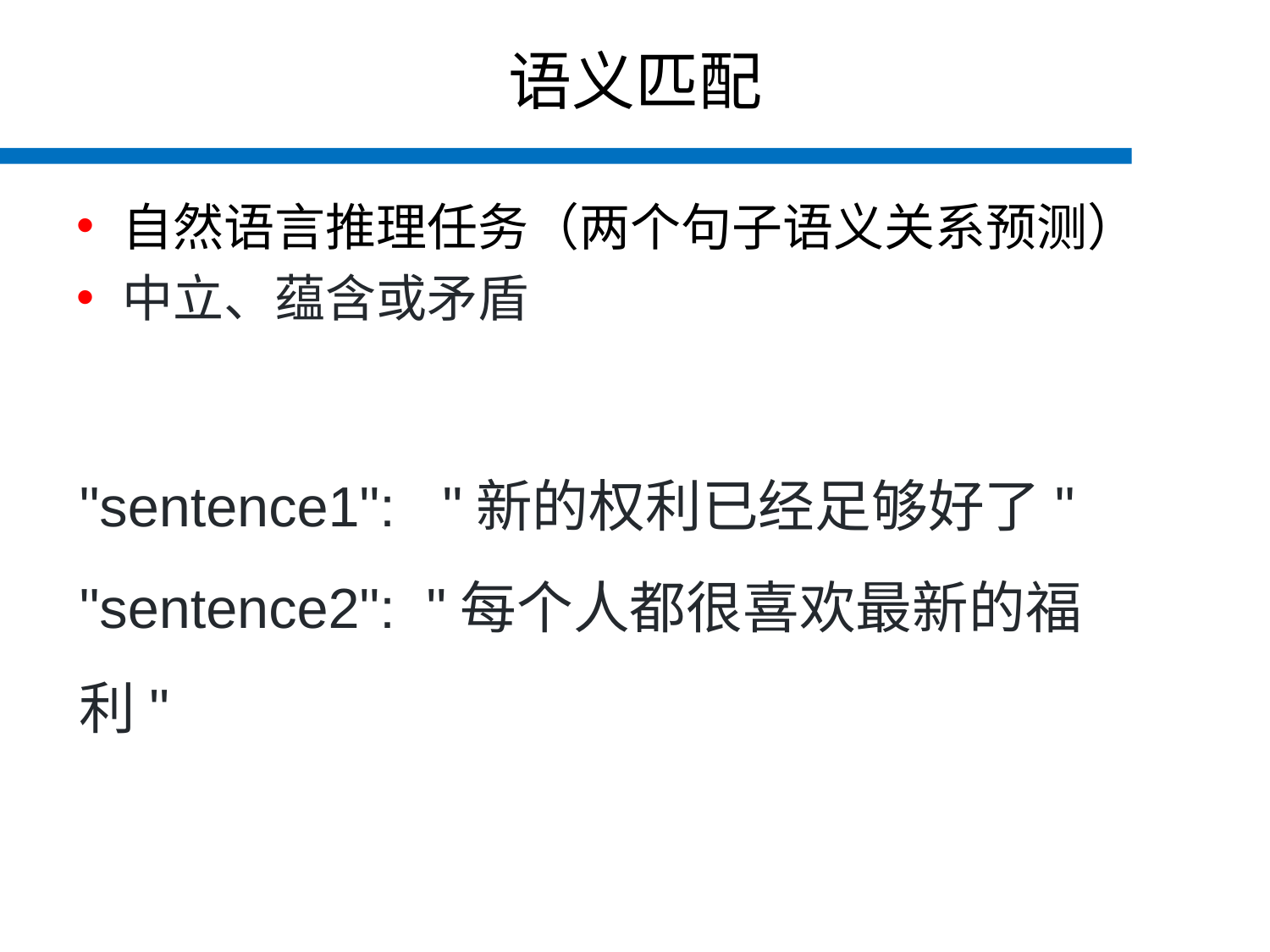

语义匹配
自然语言推理任务（两个句子语义关系预测）
中立、蕴含或矛盾
"sentence1":   "新的权利已经足够好了"
"sentence2":  "每个人都很喜欢最新的福利"